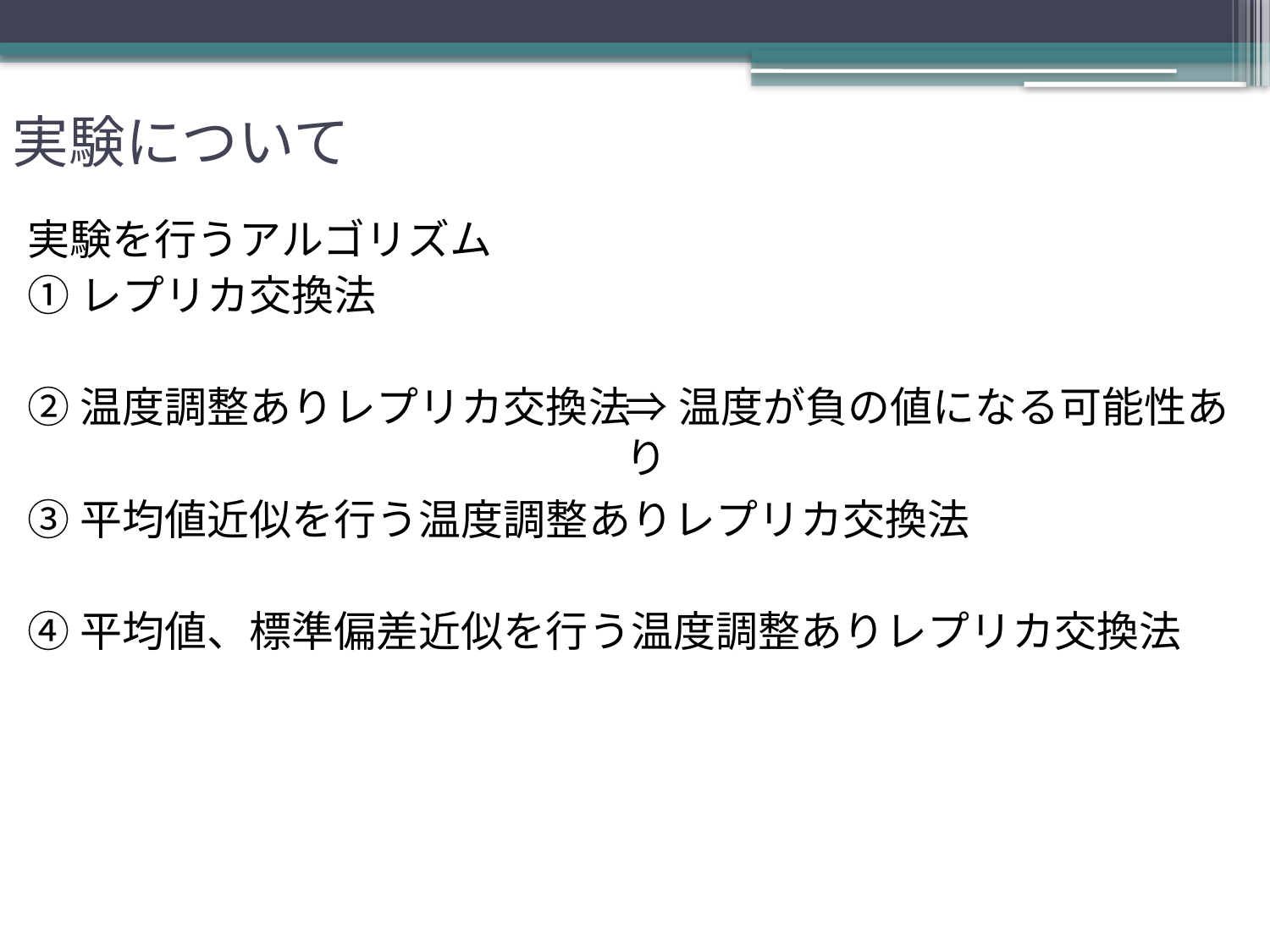

# 実験について
実験を行うアルゴリズム
①レプリカ交換法

②温度調整ありレプリカ交換法

③平均値近似を行う温度調整ありレプリカ交換法

④平均値、標準偏差近似を行う温度調整ありレプリカ交換法

⇒温度が負の値になる可能性あり